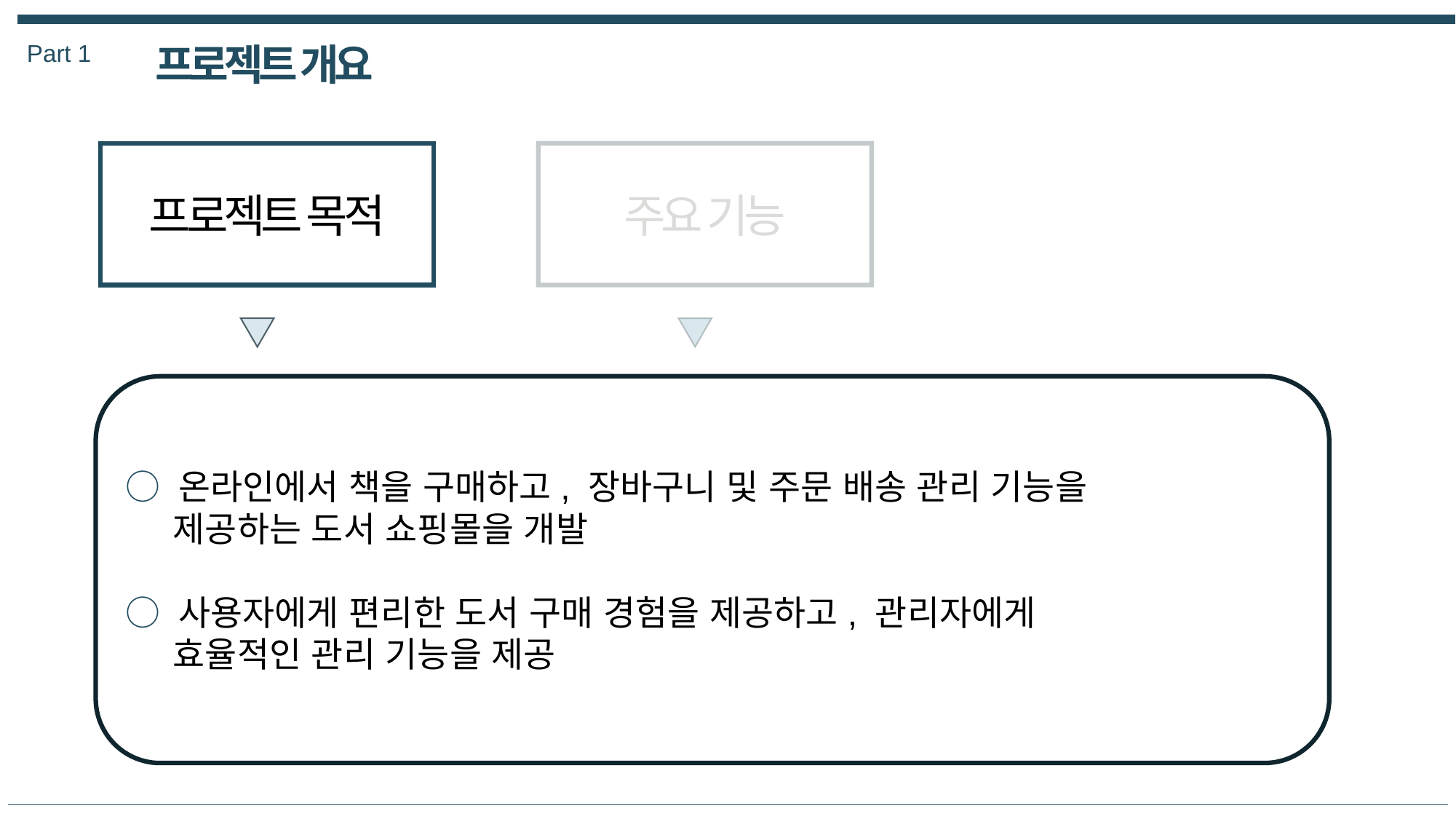

Part 1
프로젝트 개요
프로젝트 목적
주요 기능

○ 온라인에서 책을 구매하고, 장바구니 및 주문 배송 관리 기능을
    제공하는 도서 쇼핑몰을 개발

○ 사용자에게 편리한 도서 구매 경험을 제공하고, 관리자에게
    효율적인 관리 기능을 제공